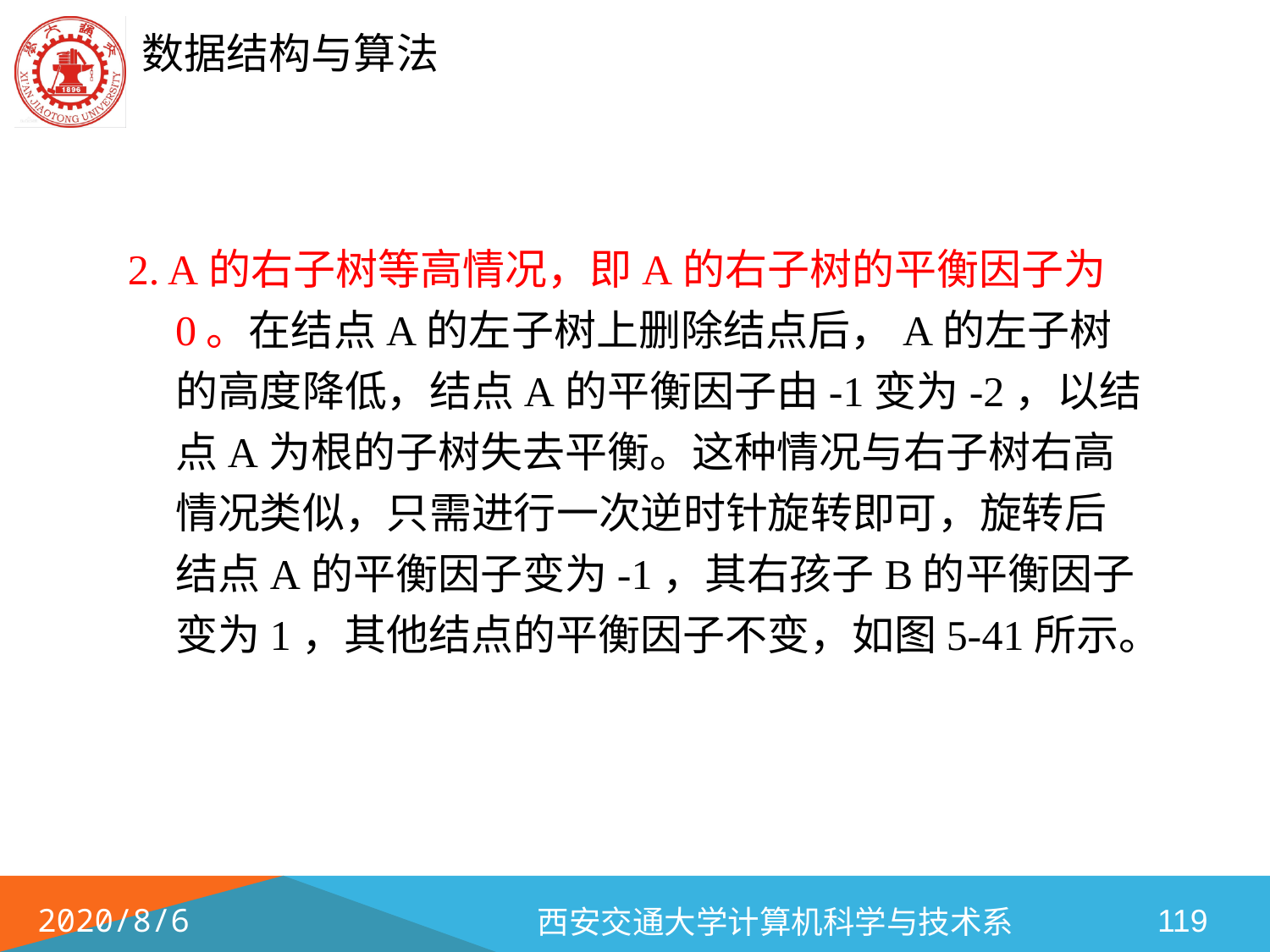

2. A的右子树等高情况，即A的右子树的平衡因子为0。在结点A的左子树上删除结点后，A的左子树的高度降低，结点A的平衡因子由-1变为-2，以结点A为根的子树失去平衡。这种情况与右子树右高情况类似，只需进行一次逆时针旋转即可，旋转后结点A的平衡因子变为-1，其右孩子B的平衡因子变为1，其他结点的平衡因子不变，如图5-41所示。